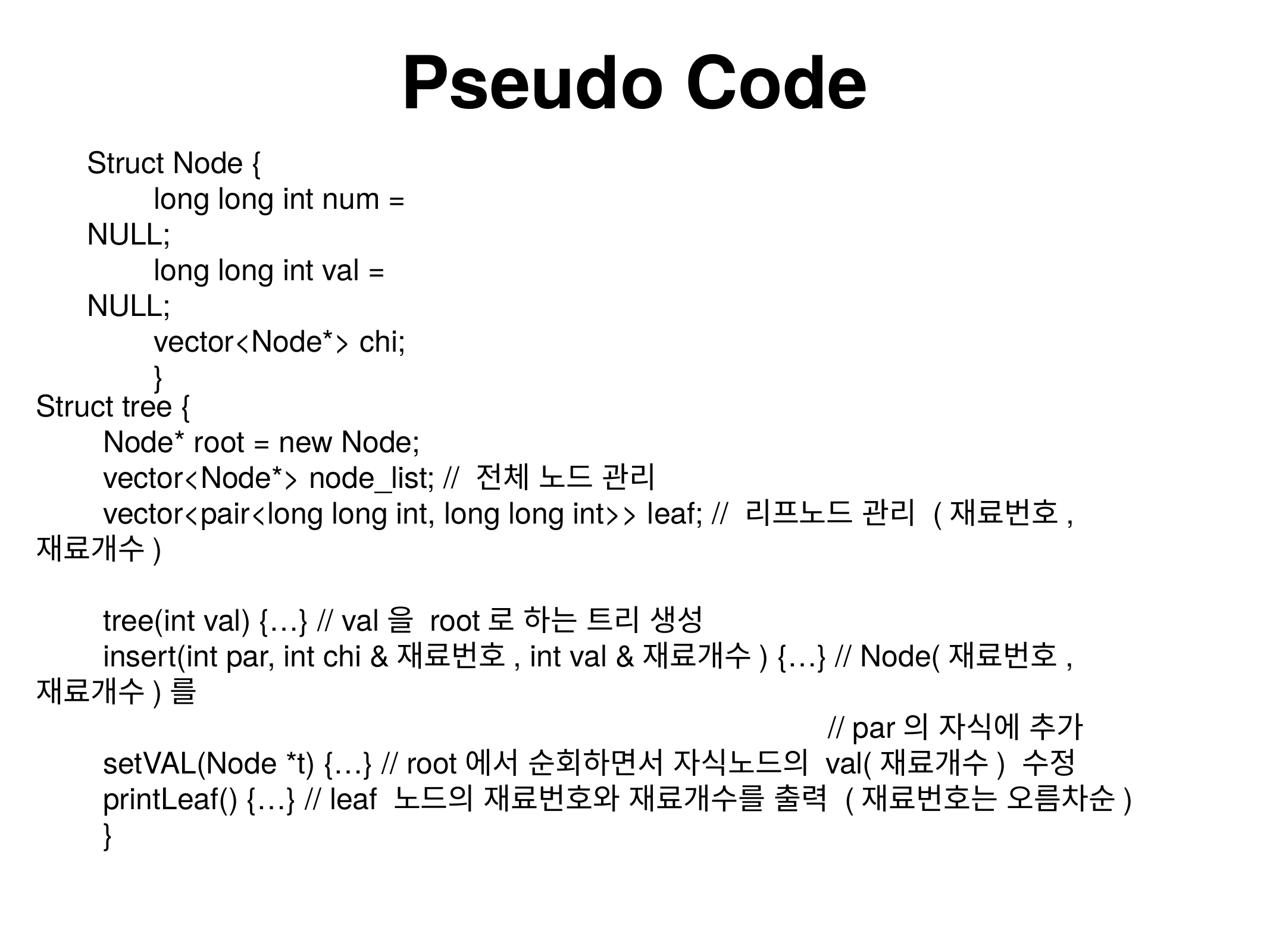

Pseudo Code
Struct Node {
long long int num = NULL;
long long int val = NULL;
vector<Node*> chi;
}
Struct tree {
Node* root = new Node;
vector<Node*> node_list; // 전체 노드 관리
vector<pair<long long int, long long int>> leaf; // 리프노드 관리 (재료번호, 재료개수)

tree(int val) {…} // val을 root로 하는 트리 생성
insert(int par, int chi &재료번호, int val &재료개수) {…} // Node(재료번호, 재료개수)를
                                                                                       // par의 자식에 추가
setVAL(Node *t) {…} // root에서 순회하면서 자식노드의 val(재료개수) 수정
printLeaf() {…} // leaf 노드의 재료번호와 재료개수를 출력 (재료번호는 오름차순)
}